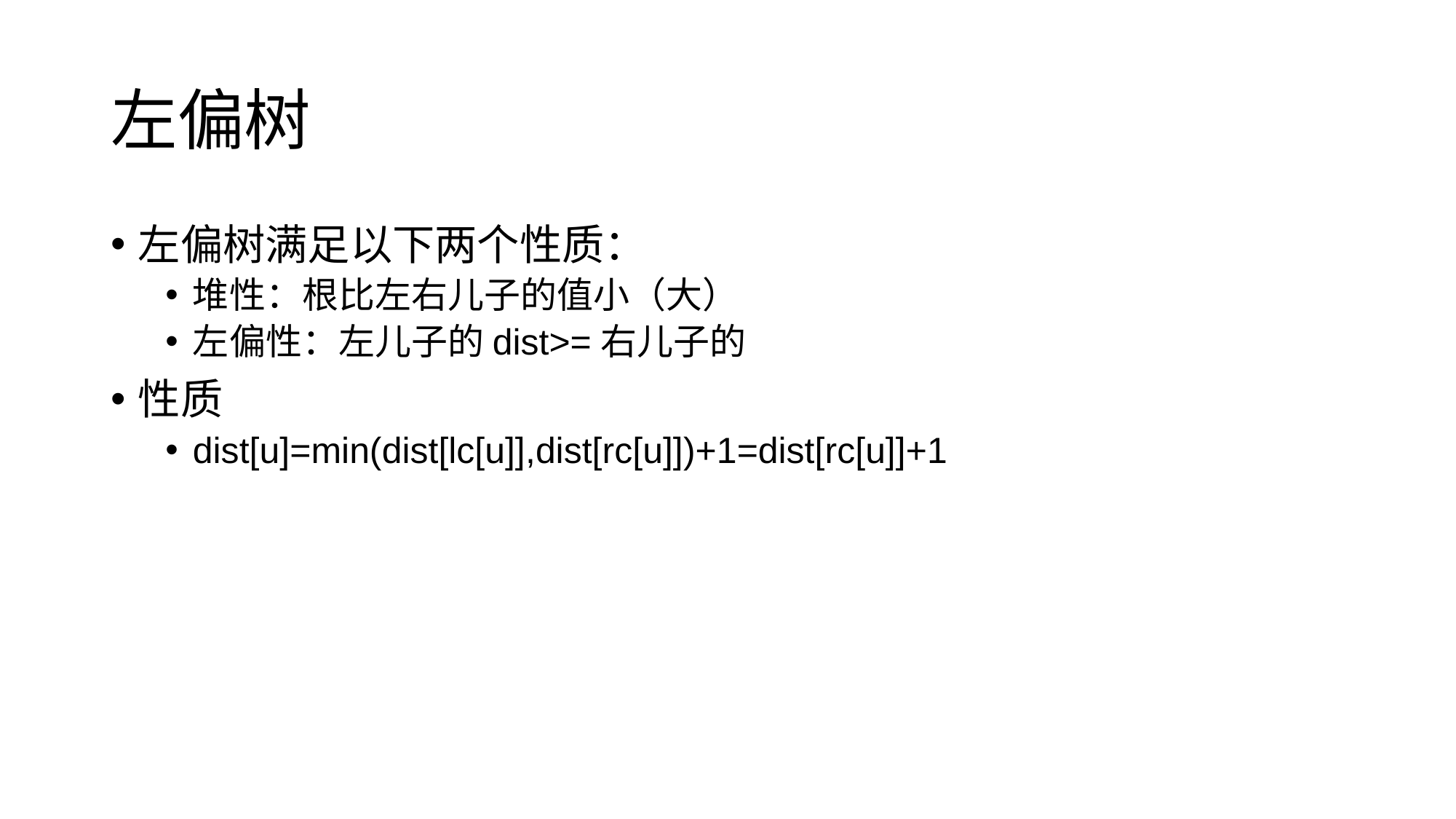

# 左偏树
左偏树满足以下两个性质：
堆性：根比左右儿子的值小（大）
左偏性：左儿子的dist>=右儿子的
性质
dist[u]=min(dist[lc[u]],dist[rc[u]])+1=dist[rc[u]]+1